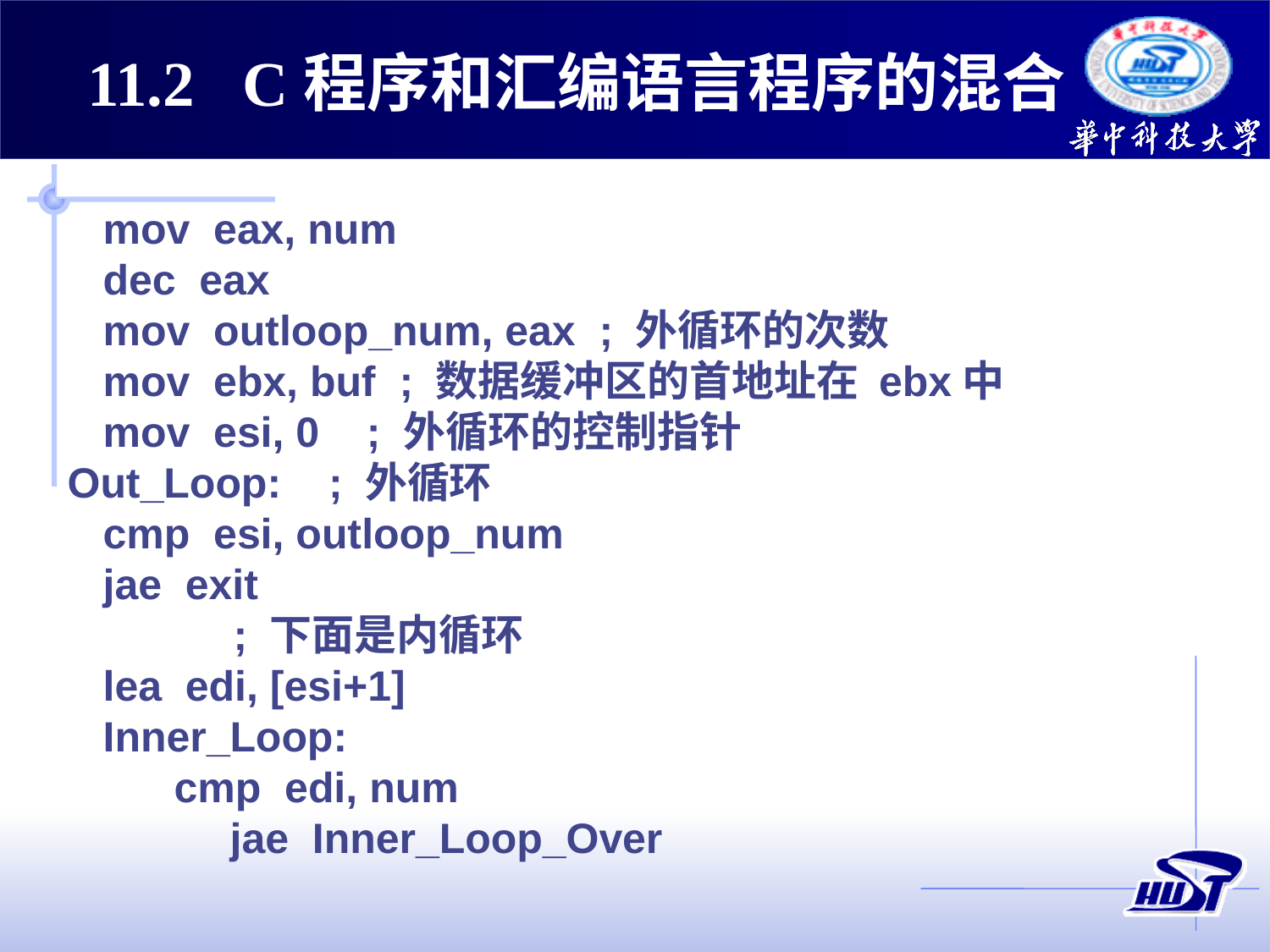

11.2   C程序和汇编语言程序的混合
   mov  eax, num
   dec  eax
   mov  outloop_num, eax  ; 外循环的次数
   mov  ebx, buf  ; 数据缓冲区的首地址在 ebx中
   mov  esi, 0    ; 外循环的控制指针
Out_Loop:    ; 外循环
   cmp  esi, outloop_num
   jae  exit
              ; 下面是内循环
   lea  edi, [esi+1]
   Inner_Loop:
         cmp  edi, num
	   jae  Inner_Loop_Over